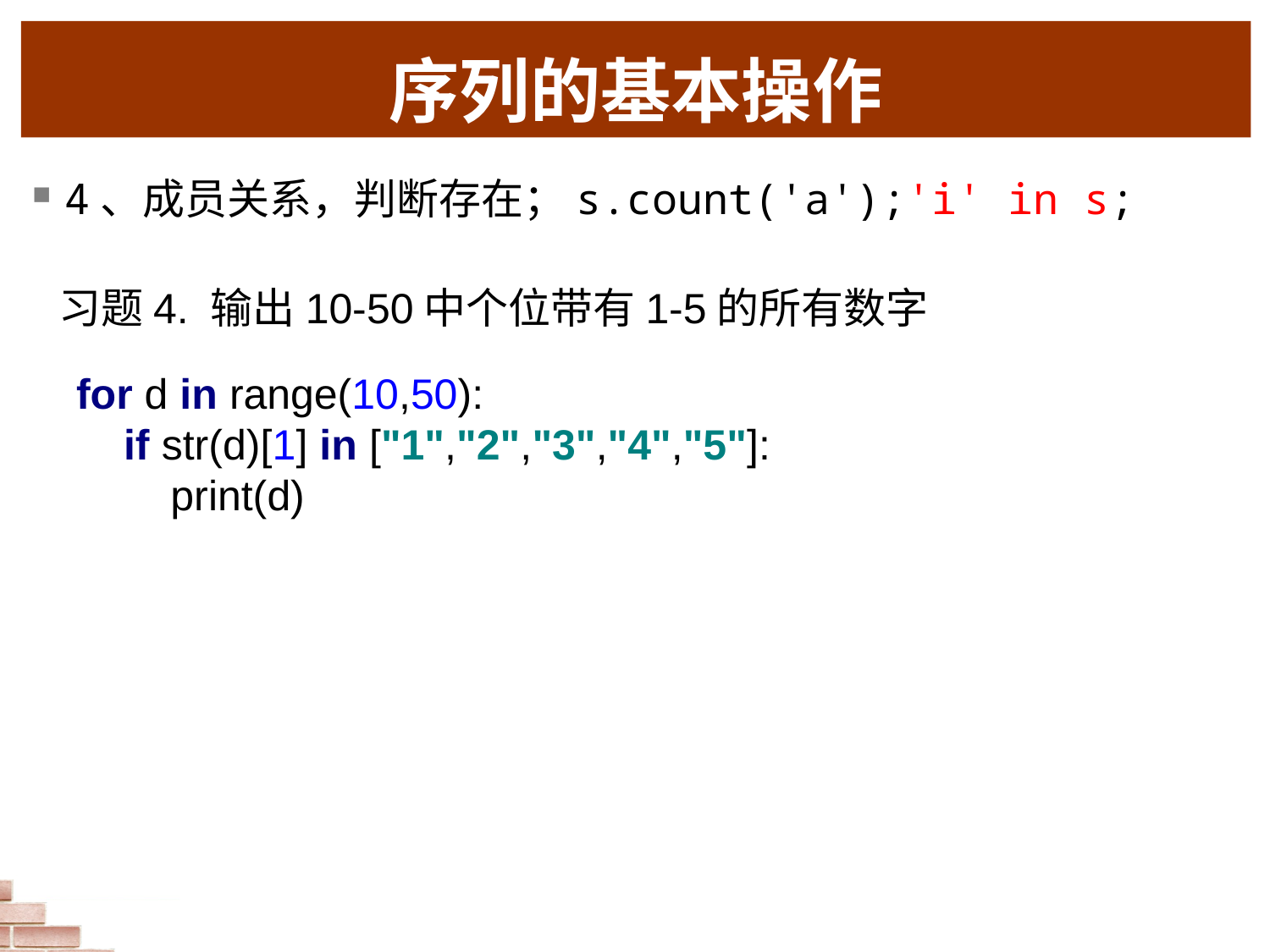

序列的基本操作
4、成员关系，判断存在；s.count('a');'i' in s;
习题4. 输出10-50中个位带有1-5的所有数字
for d in range(10,50):
    if str(d)[1] in ["1","2","3","4","5"]:
        print(d)